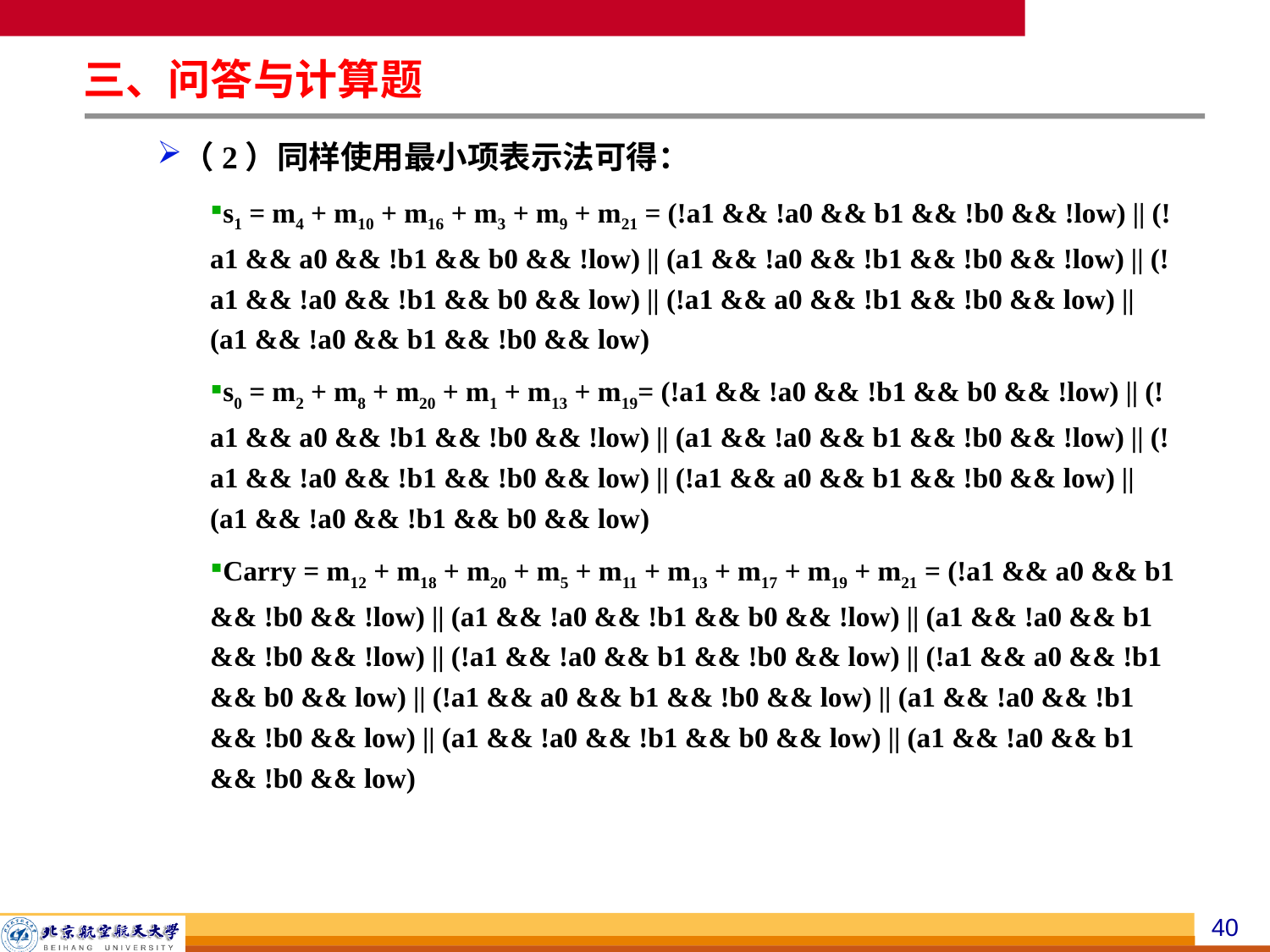

三、问答与计算题
（2）同样使用最小项表示法可得：
s1 = m4 + m10 + m16 + m3 + m9 + m21 = (!a1 && !a0 && b1 && !b0 && !low) || (!a1 && a0 && !b1 && b0 && !low) || (a1 && !a0 && !b1 && !b0 && !low) || (!a1 && !a0 && !b1 && b0 && low) || (!a1 && a0 && !b1 && !b0 && low) || (a1 && !a0 && b1 && !b0 && low)
s0 = m2 + m8 + m20 + m1 + m13 + m19= (!a1 && !a0 && !b1 && b0 && !low) || (!a1 && a0 && !b1 && !b0 && !low) || (a1 && !a0 && b1 && !b0 && !low) || (!a1 && !a0 && !b1 && !b0 && low) || (!a1 && a0 && b1 && !b0 && low) || (a1 && !a0 && !b1 && b0 && low)
Carry = m12 + m18 + m20 + m5 + m11 + m13 + m17 + m19 + m21 = (!a1 && a0 && b1 && !b0 && !low) || (a1 && !a0 && !b1 && b0 && !low) || (a1 && !a0 && b1 && !b0 && !low) || (!a1 && !a0 && b1 && !b0 && low) || (!a1 && a0 && !b1 && b0 && low) || (!a1 && a0 && b1 && !b0 && low) || (a1 && !a0 && !b1 && !b0 && low) || (a1 && !a0 && !b1 && b0 && low) || (a1 && !a0 && b1 && !b0 && low)